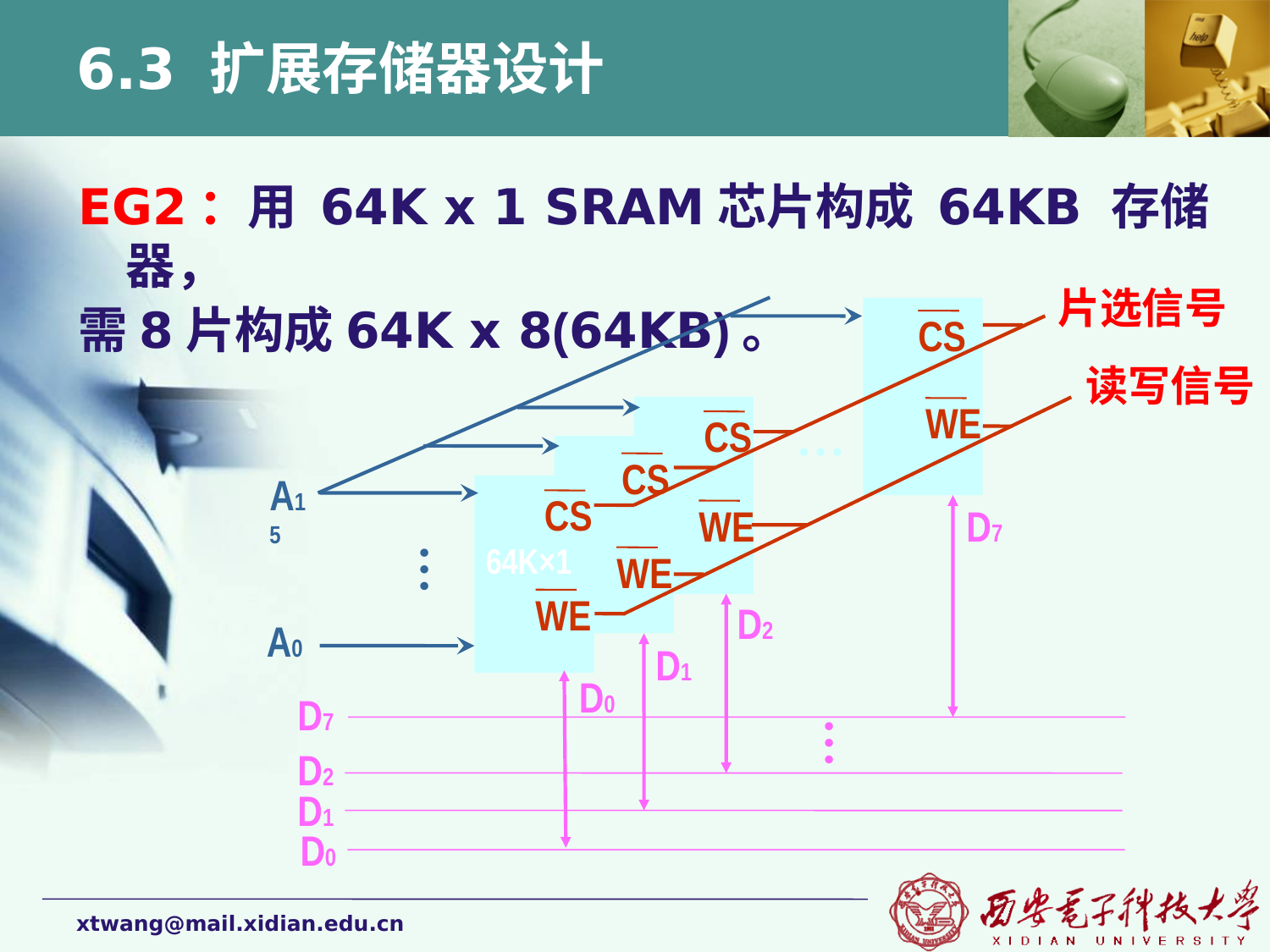

# 6.3 扩展存储器设计
EG2：用 64K x 1 SRAM芯片构成 64KB 存储器，
需8片构成64K x 8(64KB)。
片选信号

CS

读写信号
WE

…
CS

CS

A15

CS

WE

D7

64K×1
…
WE

WE

D2

A0

D1

D0

D7
…

D2

D1

D0

xtwang@mail.xidian.edu.cn